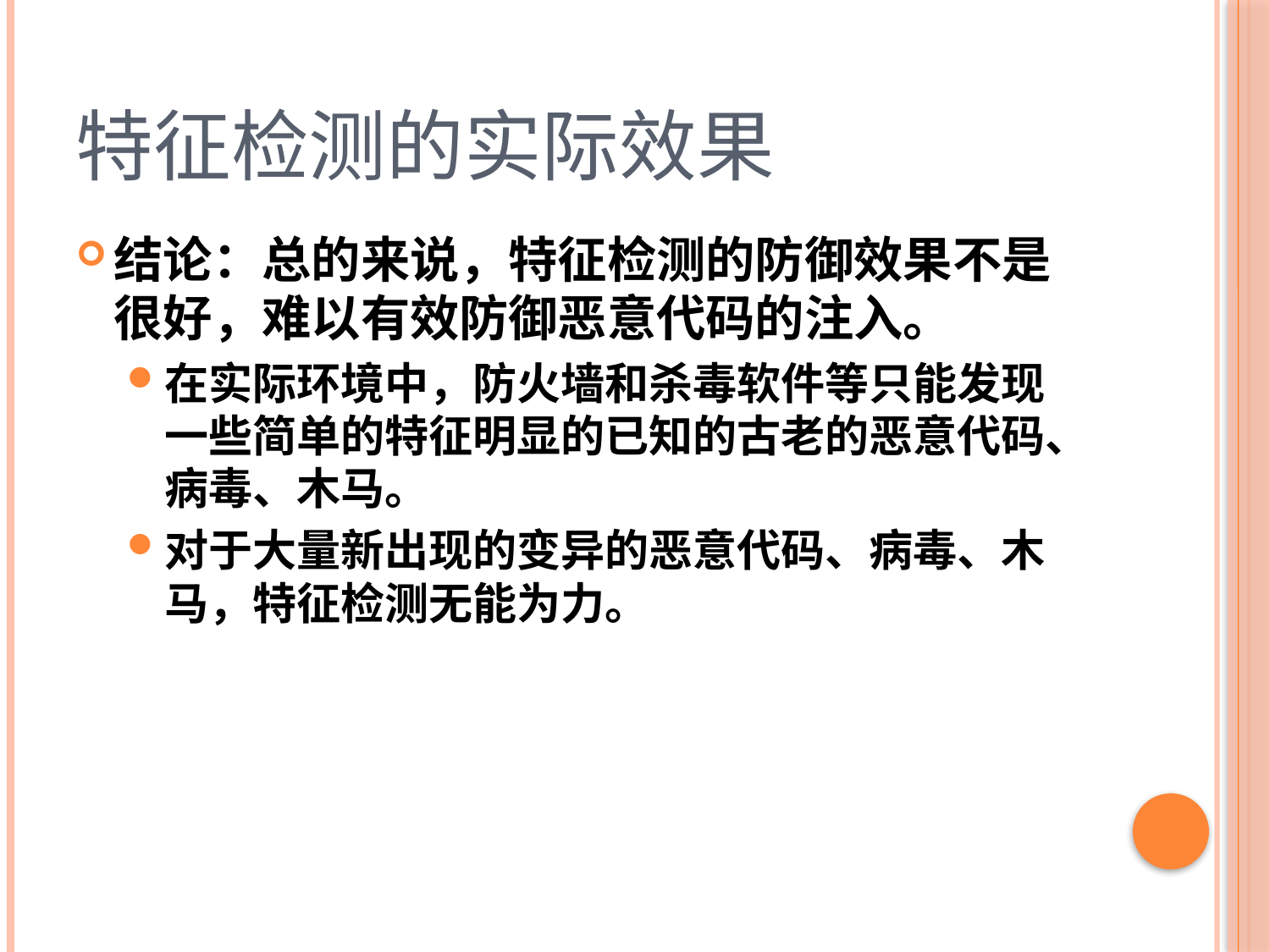

# 特征检测的实际效果
结论：总的来说，特征检测的防御效果不是很好，难以有效防御恶意代码的注入。
在实际环境中，防火墙和杀毒软件等只能发现一些简单的特征明显的已知的古老的恶意代码、病毒、木马。
对于大量新出现的变异的恶意代码、病毒、木马，特征检测无能为力。